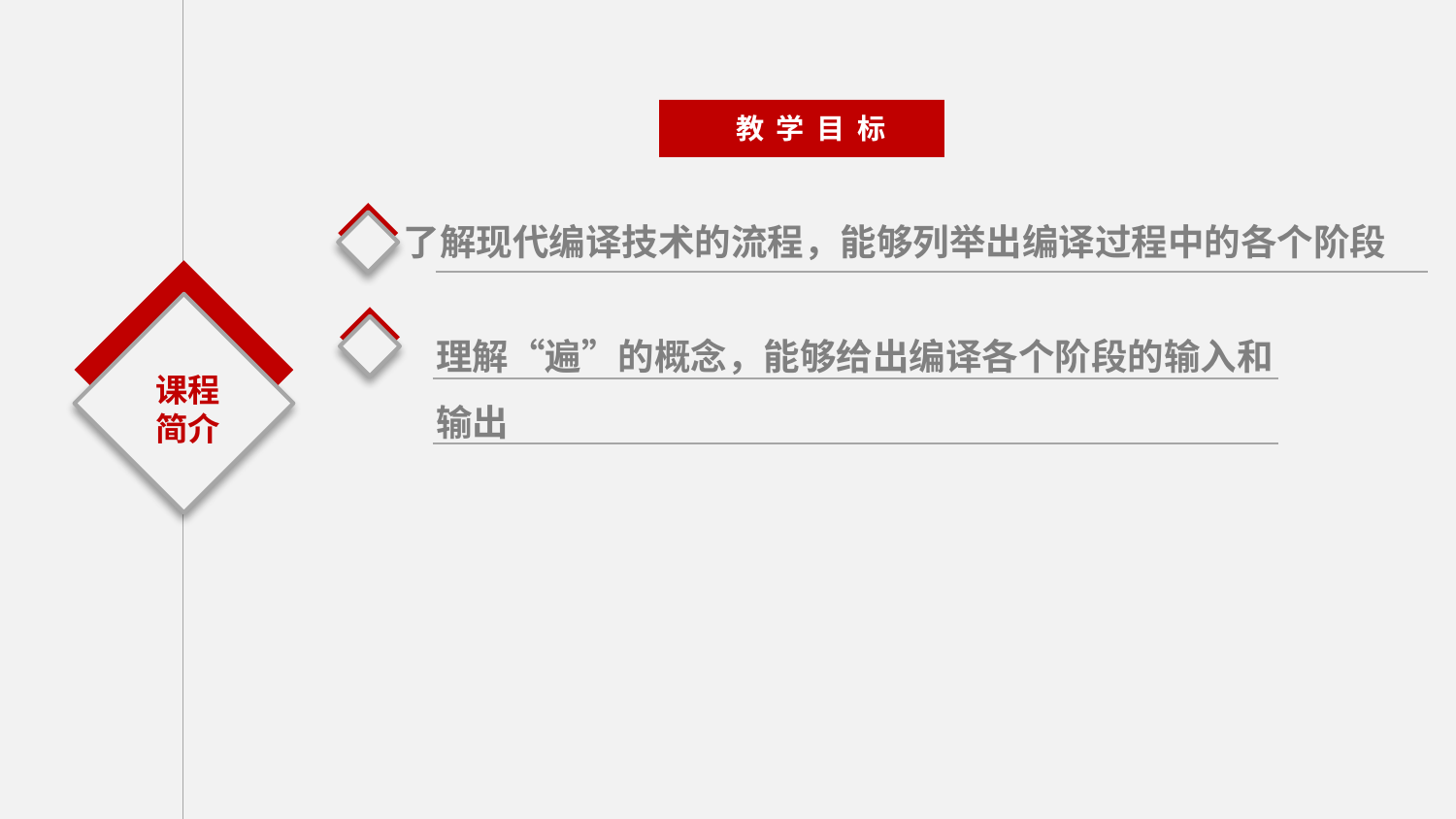

教学目标

了解现代编译技术的流程，能够列举出编译过程中的各个阶段

理解“遍”的概念，能够给出编译各个阶段的输入和输出
课程
简介